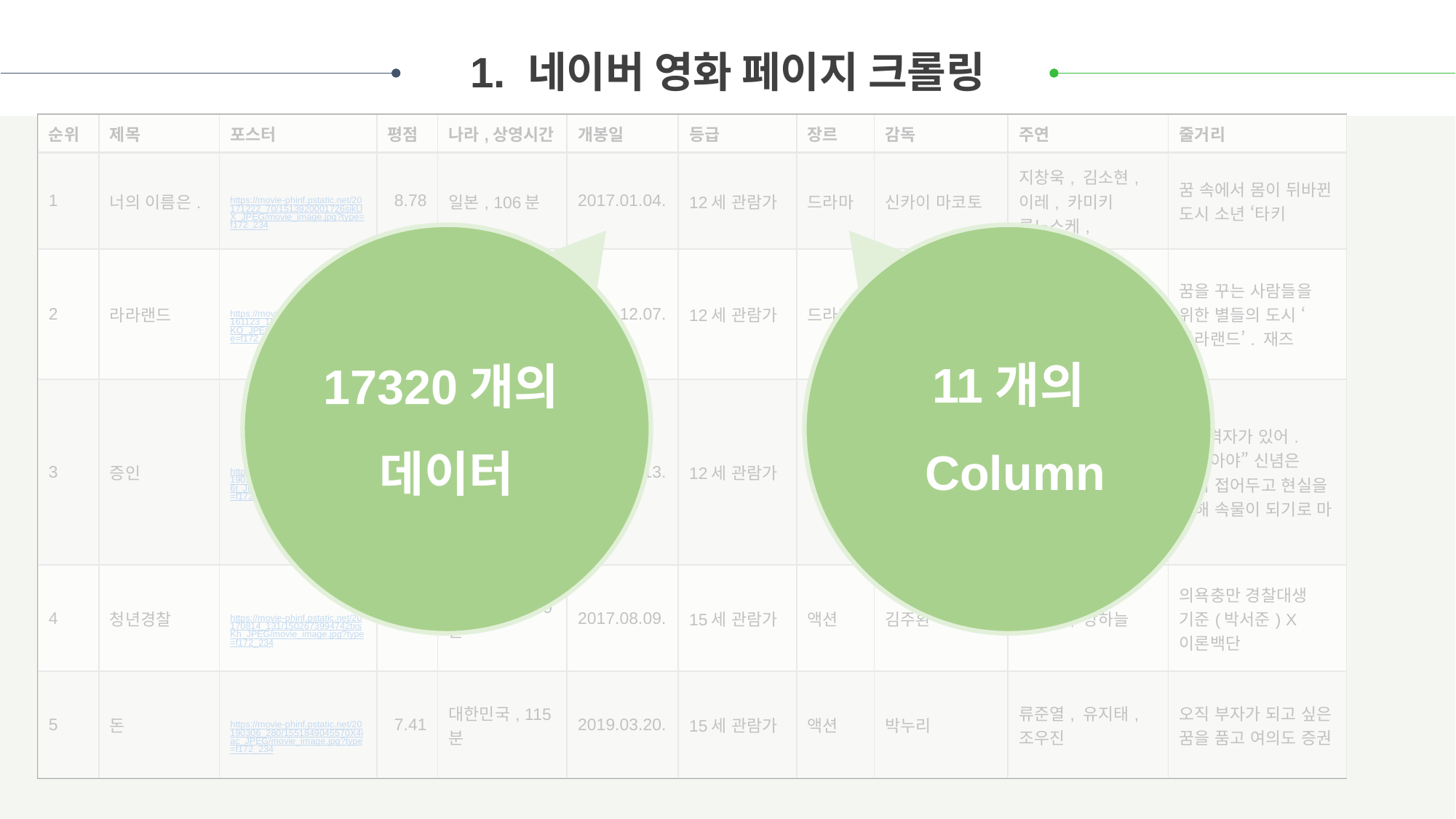

1. 네이버 영화 페이지 크롤링
| 순위 | 제목 | 포스터 | 평점 | 나라,상영시간 | 개봉일 | 등급 | 장르 | 감독 | 주연 | 줄거리 |
| --- | --- | --- | --- | --- | --- | --- | --- | --- | --- | --- |
| 1 | 너의 이름은. | https://movie-phinf.pstatic.net/20171222\_70/1513920001726sikUX\_JPEG/movie\_image.jpg?type=f172\_234 | 8.78 | 일본, 106분 | 2017.01.04. | 12세 관람가 | 드라마 | 신카이 마코토 | 지창욱, 김소현, 이레, 카미키 류노스케, | 꿈 속에서 몸이 뒤바뀐 도시 소년 ‘타키 |
| 2 | 라라랜드 | https://movie-phinf.pstatic.net/20161123\_188/1479862185516tYkKO\_JPEG/movie\_image.jpg?type=f172\_234 | 8.6 | 미국, 127분 | 2016.12.07. | 12세 관람가 | 드라마 | 다미엔 차젤레 | 엠마 스톤, 라이언 고슬링 | 꿈을 꾸는 사람들을 위한 별들의 도시 ‘라라랜드’. 재즈 |
| 3 | 증인 | https://movie-phinf.pstatic.net/20190226\_194/15511480897441tE6t\_JPEG/movie\_image.jpg?type=f172\_234 | 9.09 | 대한민국, 129분 | 2019.02.13. | 12세 관람가 | 드라마 | 이한 | 정우성, 김향기 | “목격자가 있어. 자폐아야” 신념은 잠시 접어두고 현실을 위해 속물이 되기로 마 |
| 4 | 청년경찰 | https://movie-phinf.pstatic.net/20170814\_131/1502673994742txsKh\_JPEG/movie\_image.jpg?type=f172\_234 | 8.26 | 대한민국, 109분 | 2017.08.09. | 15세 관람가 | 액션 | 김주환 | 박서준, 강하늘 | 의욕충만 경찰대생 기준(박서준) X 이론백단 |
| 5 | 돈 | https://movie-phinf.pstatic.net/20190306\_280/1551849045570X4iac\_JPEG/movie\_image.jpg?type=f172\_234 | 7.41 | 대한민국, 115분 | 2019.03.20. | 15세 관람가 | 액션 | 박누리 | 류준열, 유지태, 조우진 | 오직 부자가 되고 싶은 꿈을 품고 여의도 증권 |

17320개의
데이터

11개의
 Column